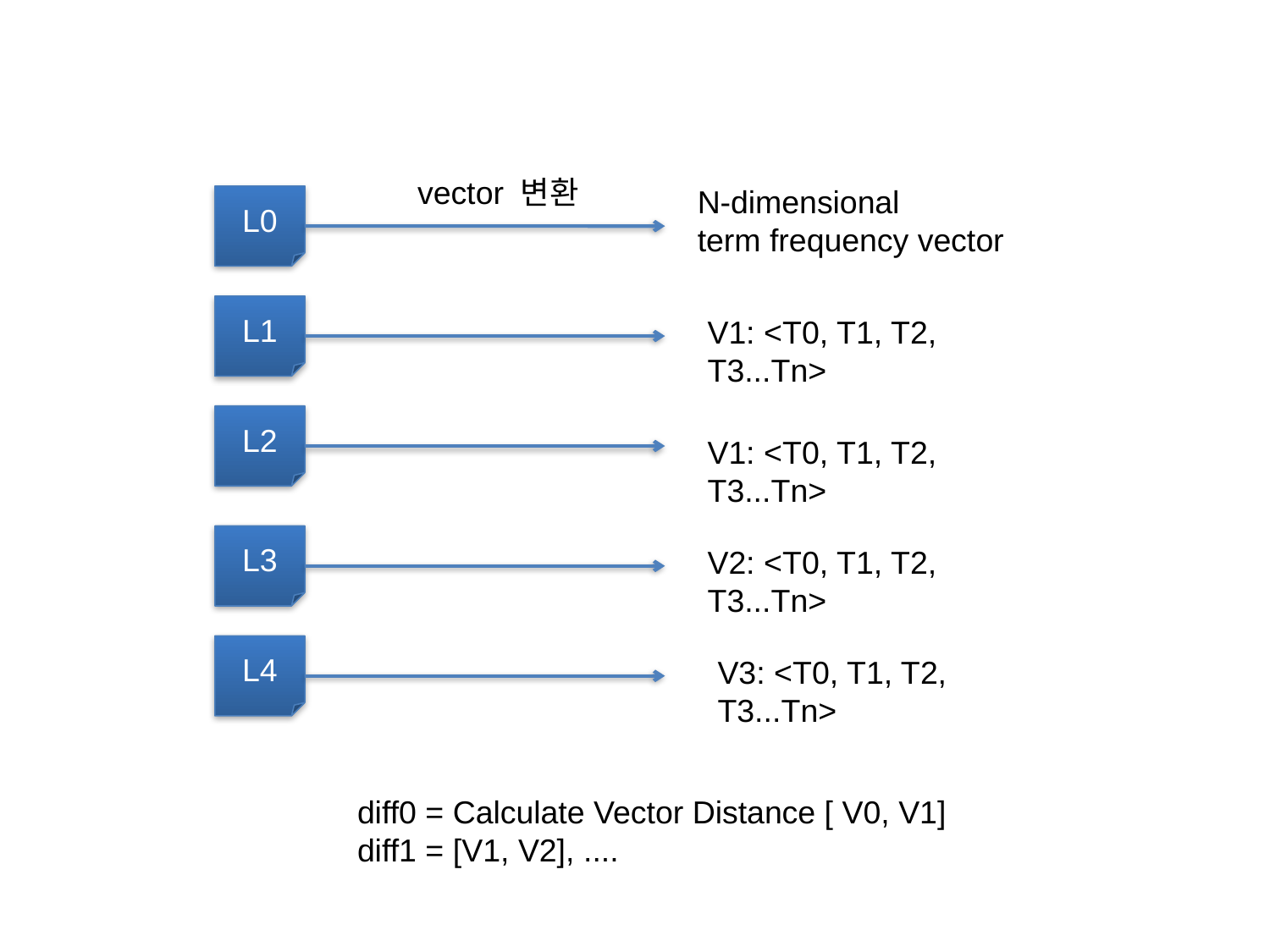

vector 변환
N-dimensional
term frequency vector

L0
L1
V1: <T0, T1, T2, T3...Tn>
L2
V1: <T0, T1, T2, T3...Tn>
L3
V2: <T0, T1, T2, T3...Tn>
L4
V3: <T0, T1, T2, T3...Tn>
diff0 = Calculate Vector Distance [ V0, V1]
diff1 = [V1, V2], ....